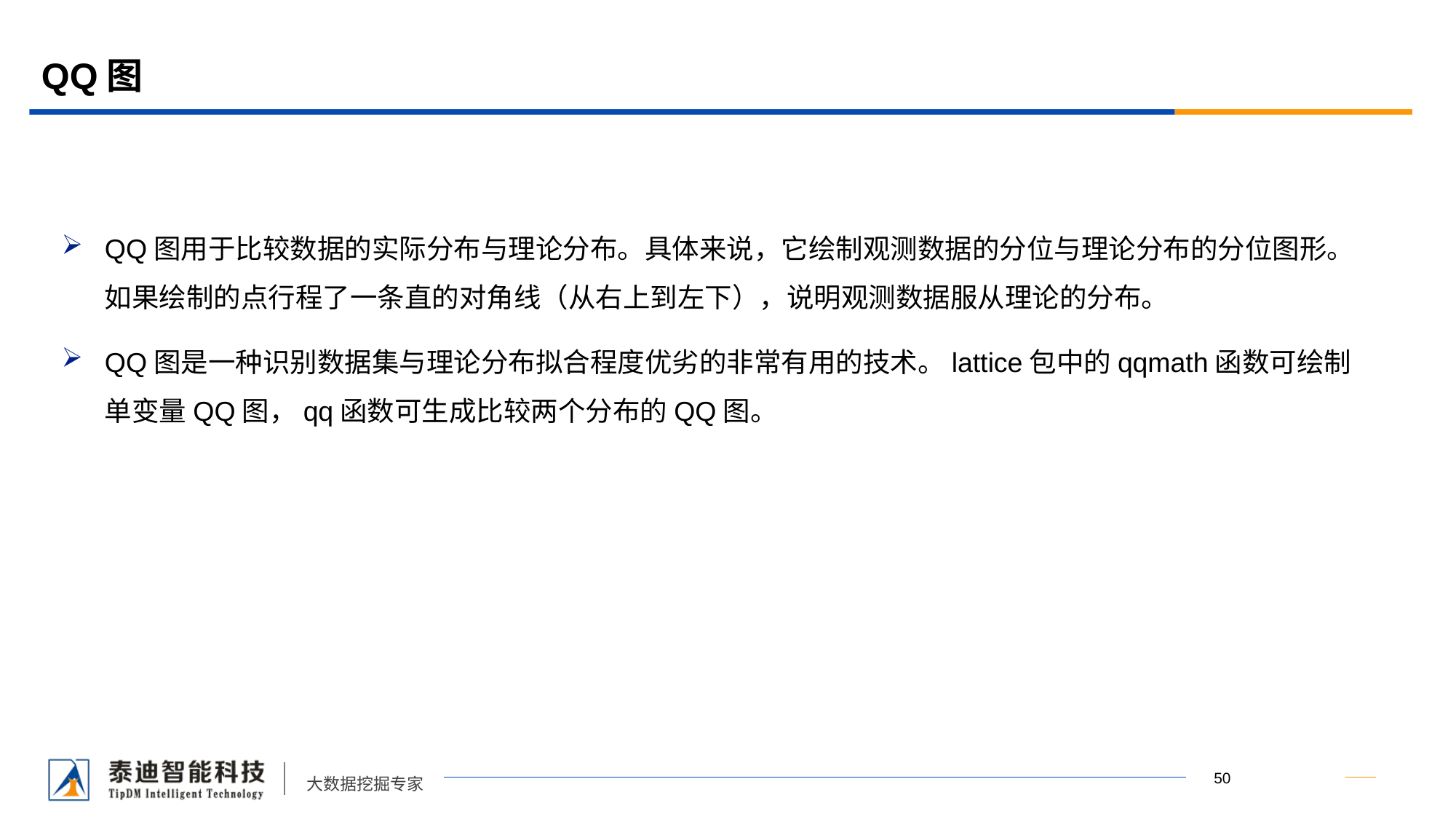

# QQ图

QQ图用于比较数据的实际分布与理论分布。具体来说，它绘制观测数据的分位与理论分布的分位图形。如果绘制的点行程了一条直的对角线（从右上到左下），说明观测数据服从理论的分布。
QQ图是一种识别数据集与理论分布拟合程度优劣的非常有用的技术。lattice包中的qqmath函数可绘制单变量QQ图，qq函数可生成比较两个分布的QQ图。